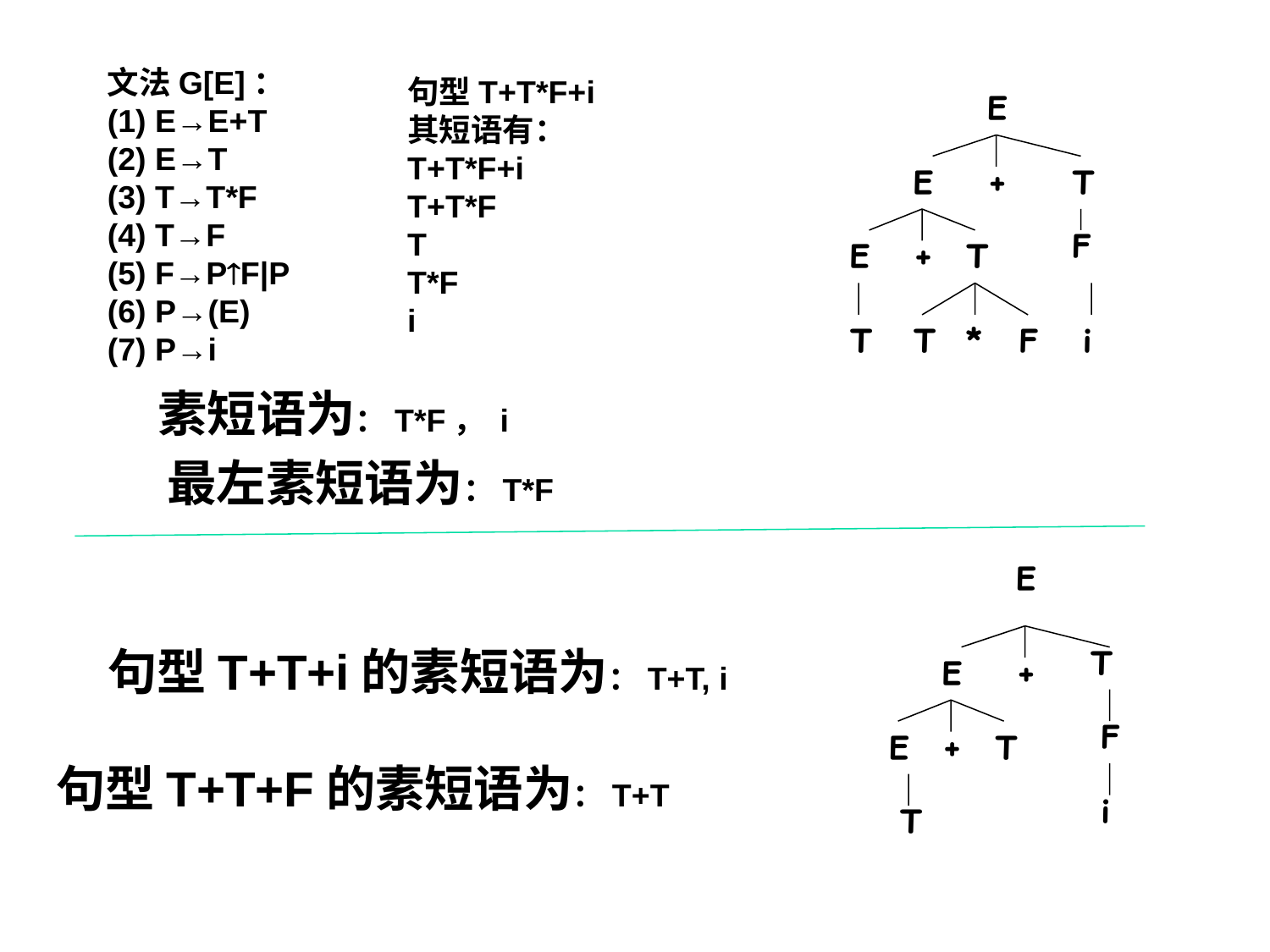

文法G[E]：
(1) E→E+T
(2) E→T
(3) T→T*F
(4) T→F
(5) F→P↑F|P
(6) P→(E)
(7) P→i
句型T+T*F+i
其短语有：
T+T*F+i
T+T*F
T
T*F
i
E

E
+
T

F
E
+
T

T
T
*
F
i
素短语为：T*F， i
最左素短语为：T*F
E

句型T+T+i的素短语为：T+T, i
T
E
+

F
E
+
T
句型T+T+F的素短语为：T+T

i
T

20